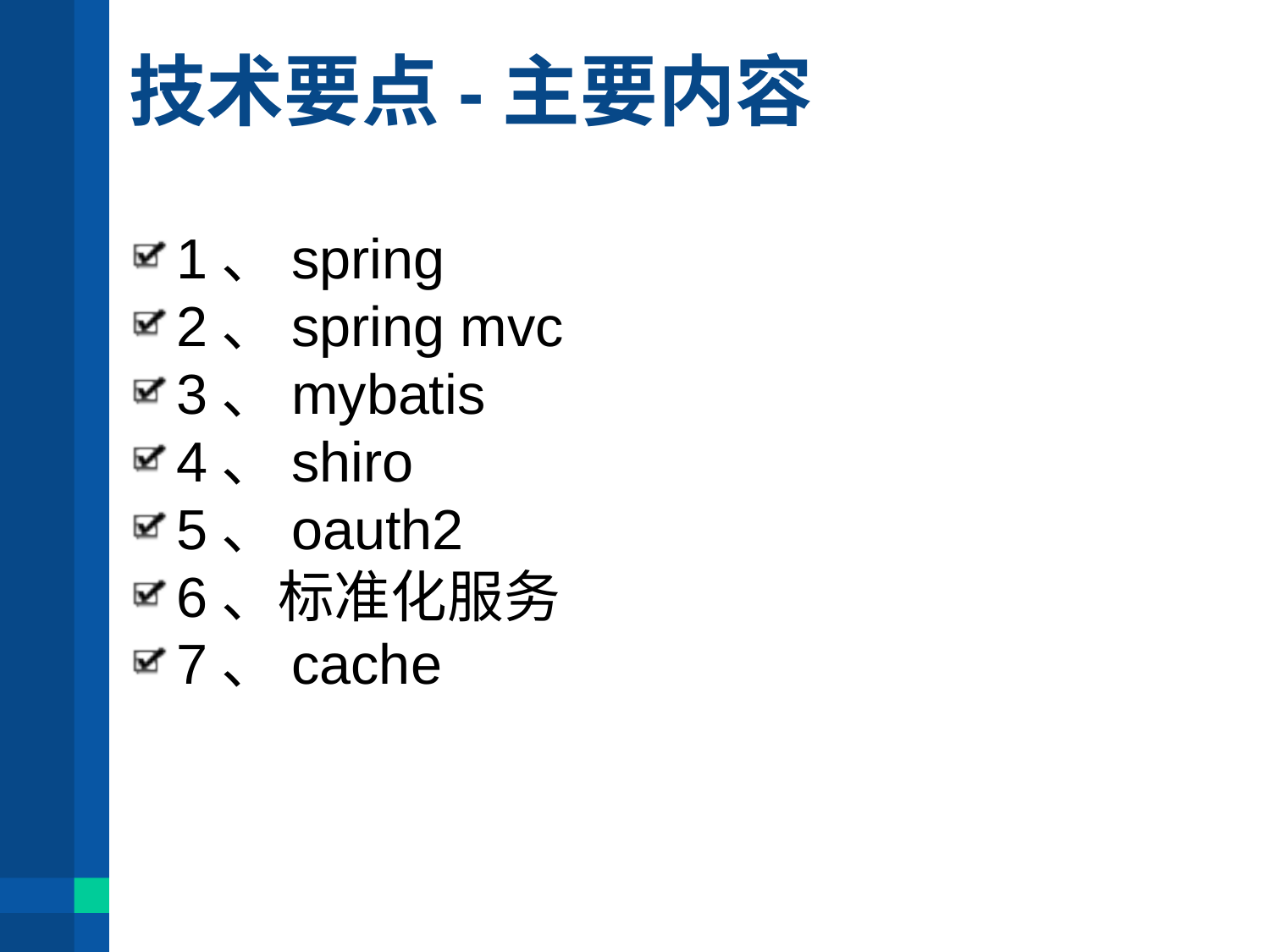

# 技术要点-主要内容
1、spring
2、spring mvc
3、mybatis
4、shiro
5、oauth2
6、标准化服务
7、cache